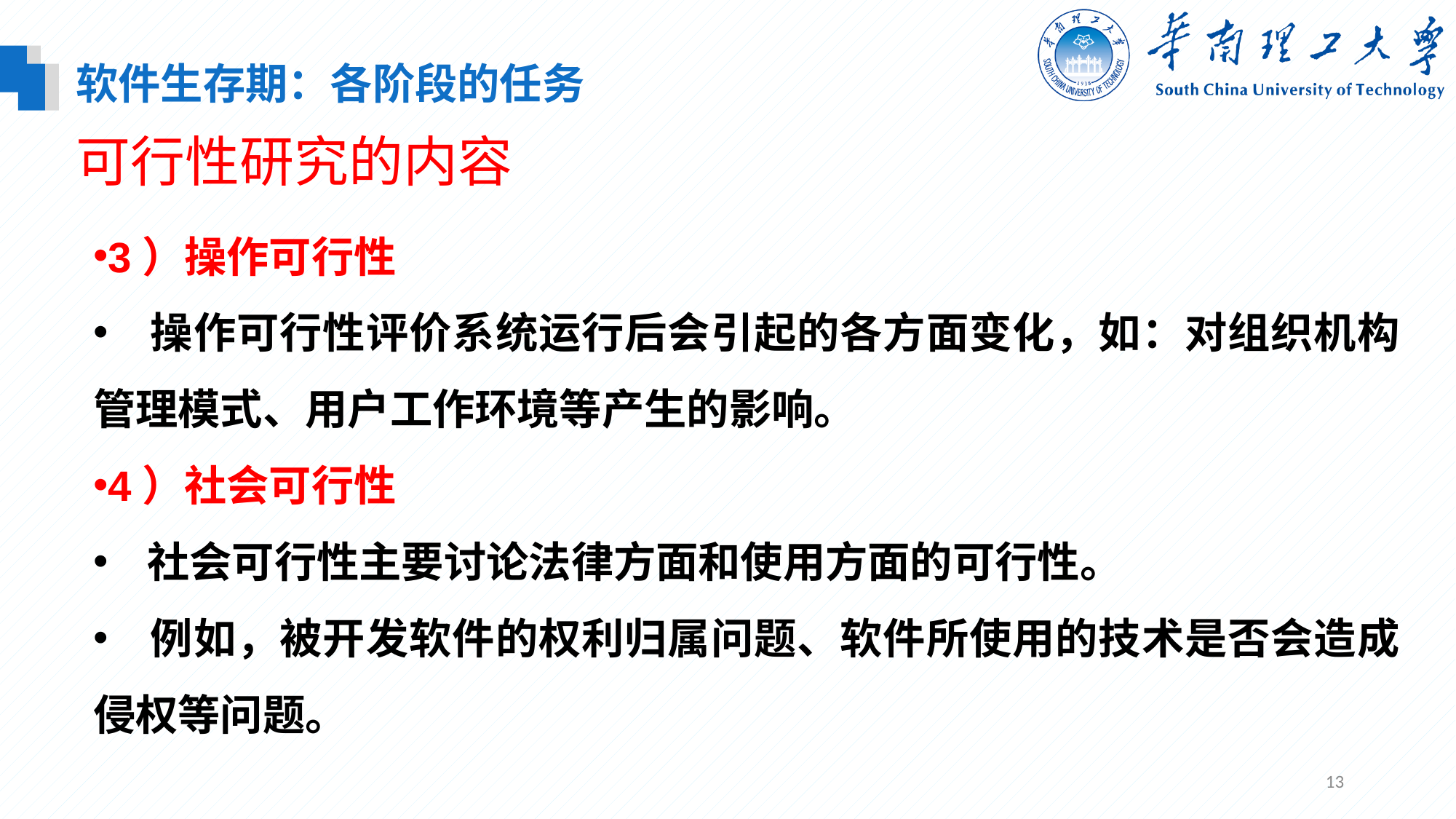

软件生存期：各阶段的任务
# 可行性研究的内容
3）操作可行性
   操作可行性评价系统运行后会引起的各方面变化，如：对组织机构管理模式、用户工作环境等产生的影响。
4）社会可行性
   社会可行性主要讨论法律方面和使用方面的可行性。
   例如，被开发软件的权利归属问题、软件所使用的技术是否会造成侵权等问题。
13